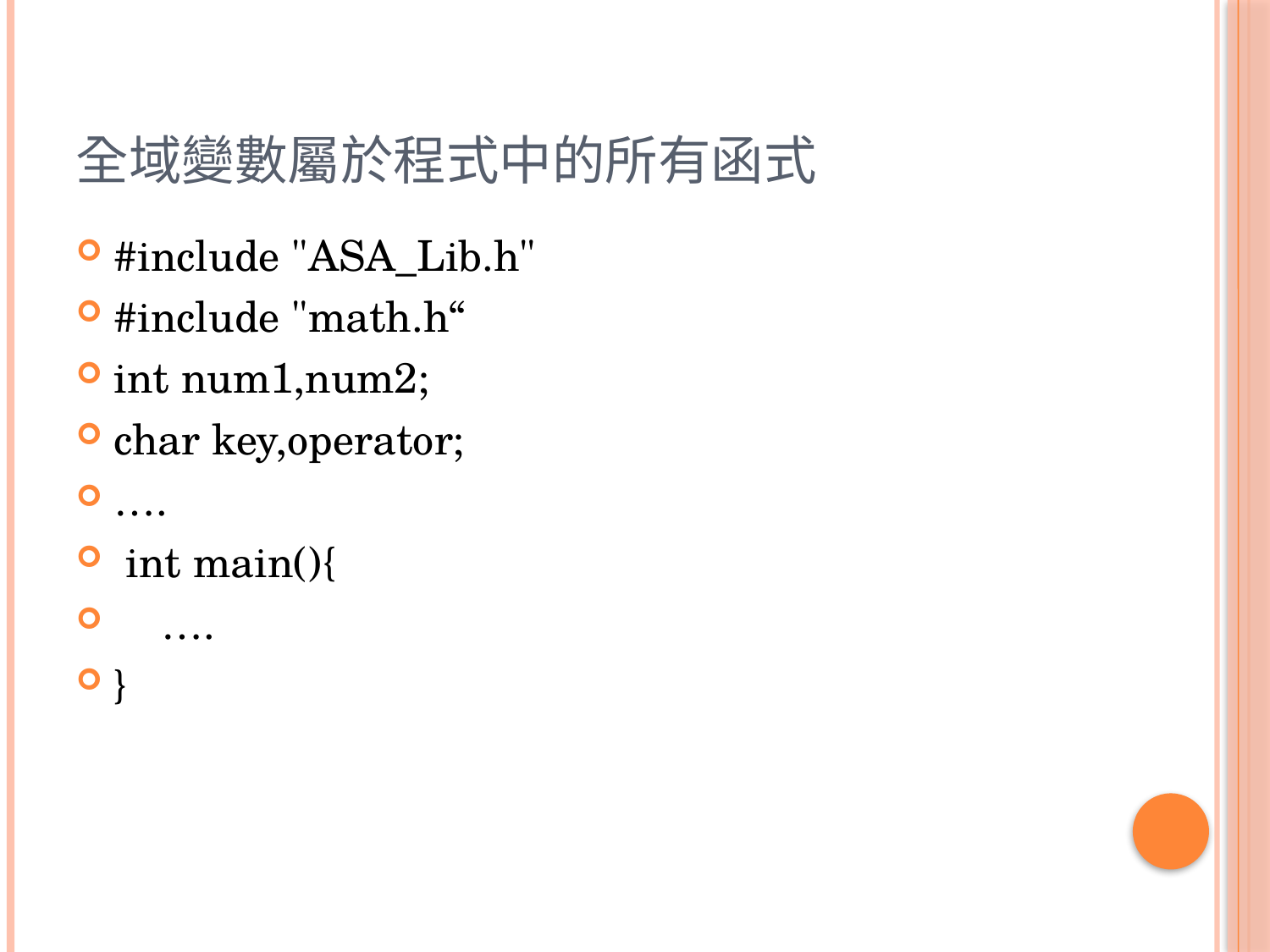

# 全域變數屬於程式中的所有函式
#include "ASA_Lib.h"
#include "math.h“
int num1,num2;
char key,operator;
….
 int main(){
    ….
}